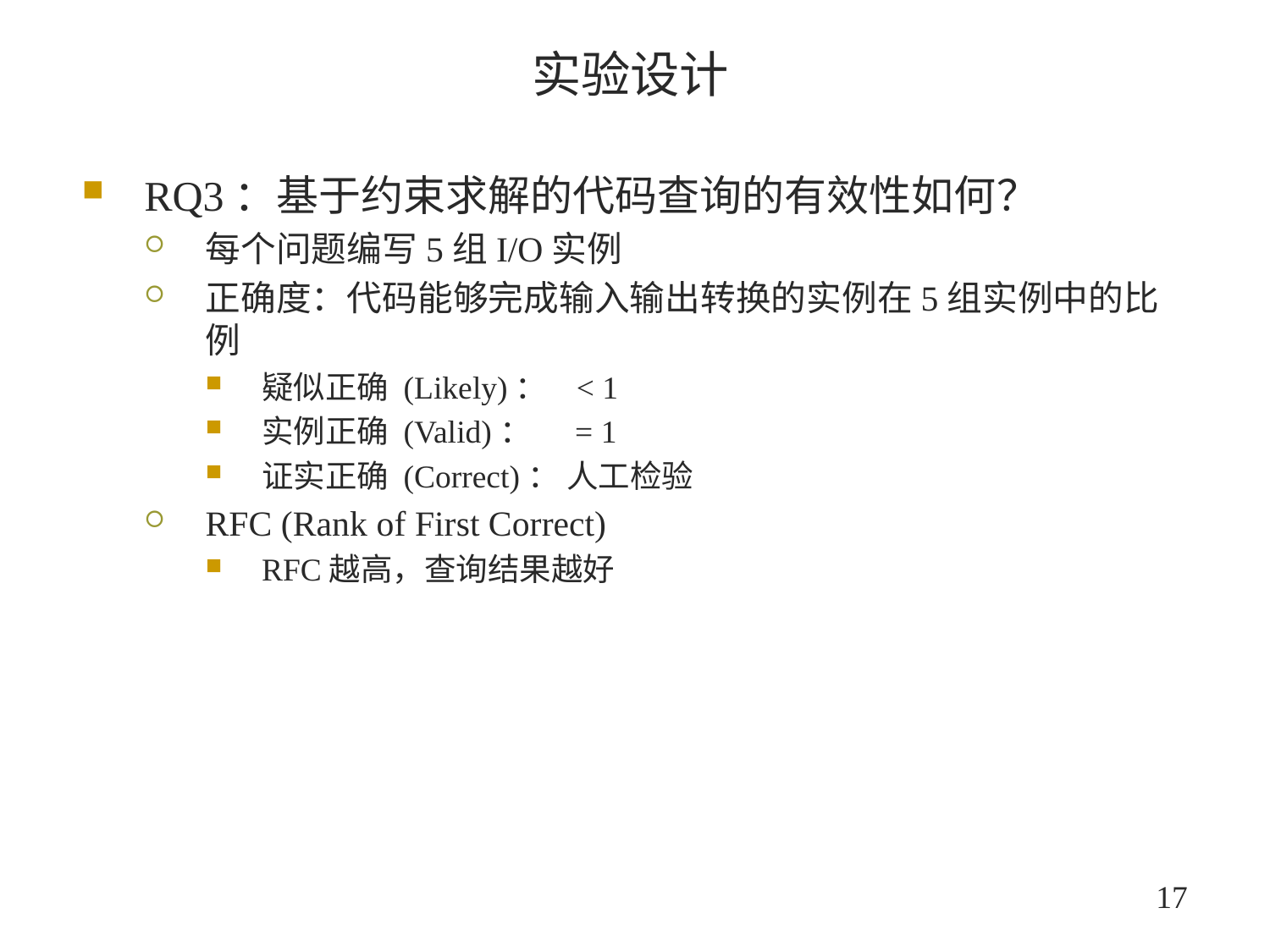

# 实验设计
RQ3：基于约束求解的代码查询的有效性如何？
每个问题编写5组I/O实例
正确度：代码能够完成输入输出转换的实例在5组实例中的比例
疑似正确 (Likely)：   < 1
实例正确 (Valid)：     = 1
证实正确 (Correct)： 人工检验
RFC (Rank of First Correct)
RFC越高，查询结果越好

17